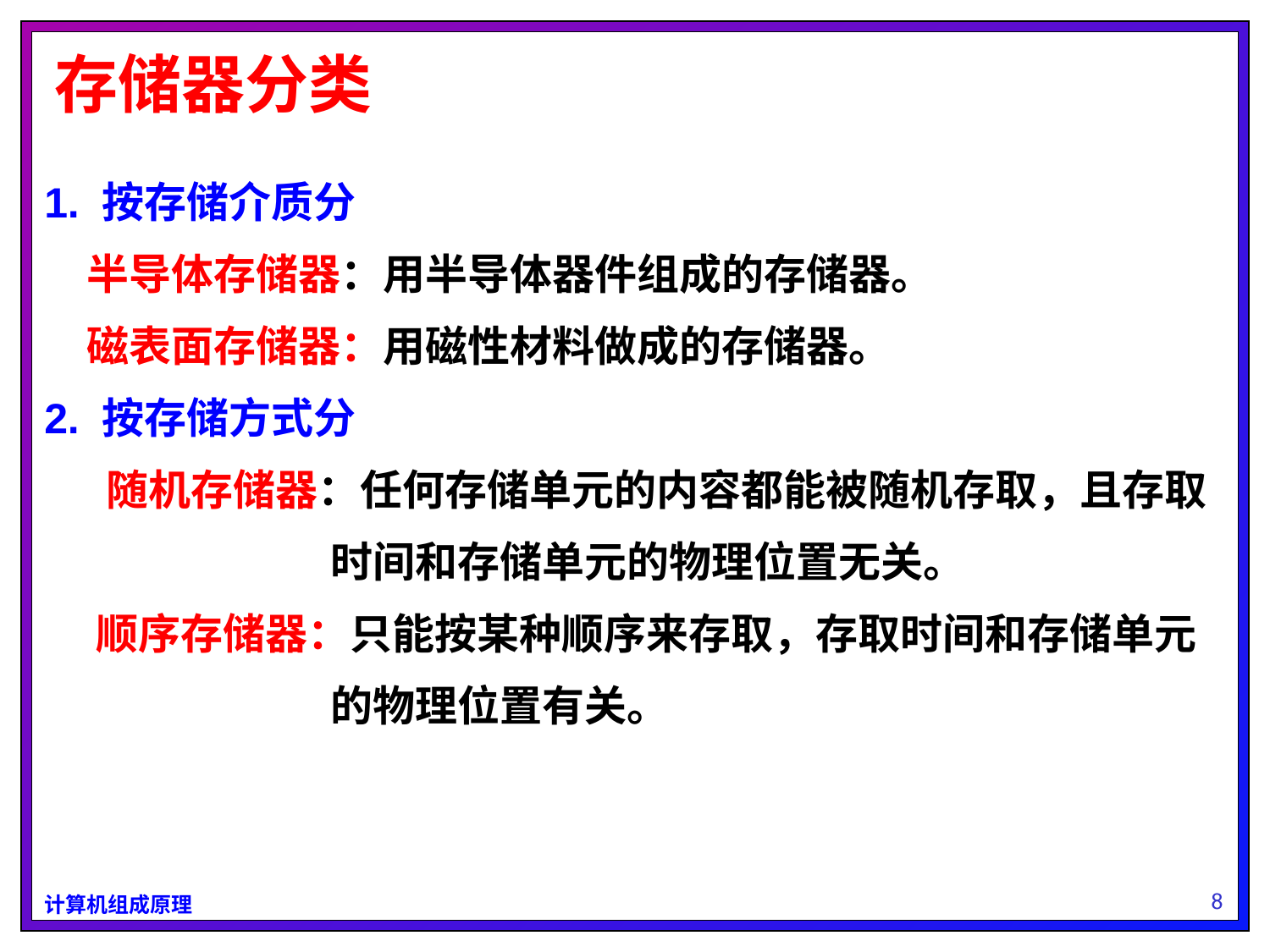

存储器分类
1. 按存储介质分
　半导体存储器：用半导体器件组成的存储器。
　磁表面存储器：用磁性材料做成的存储器。
2. 按存储方式分
 　随机存储器：任何存储单元的内容都能被随机存取，且存取
                             时间和存储单元的物理位置无关。
　 顺序存储器：只能按某种顺序来存取，存取时间和存储单元
                             的物理位置有关。